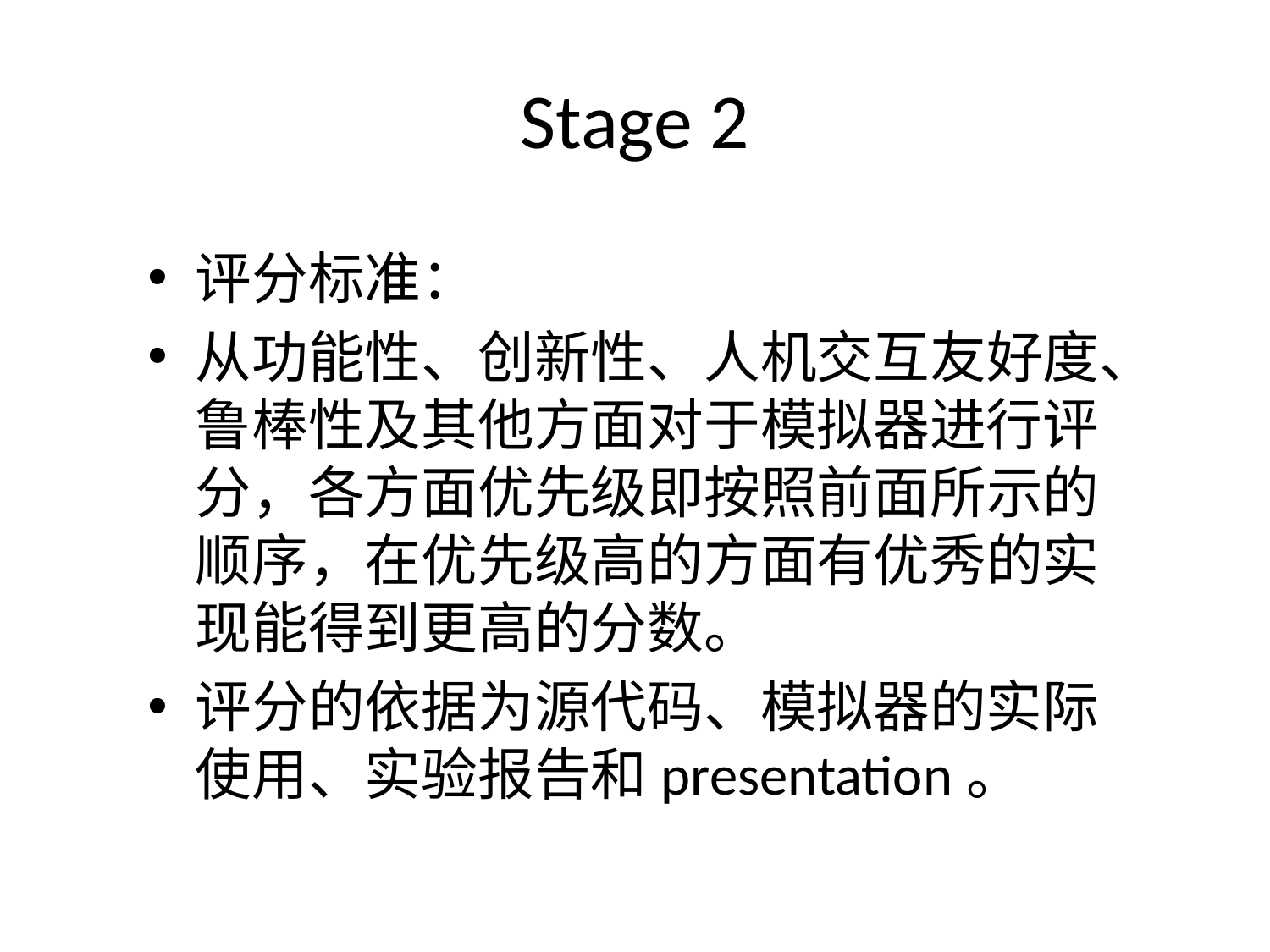

# Stage 2
评分标准：
从功能性、创新性、人机交互友好度、鲁棒性及其他方面对于模拟器进行评分，各方面优先级即按照前面所示的顺序，在优先级高的方面有优秀的实现能得到更高的分数。
评分的依据为源代码、模拟器的实际使用、实验报告和presentation。